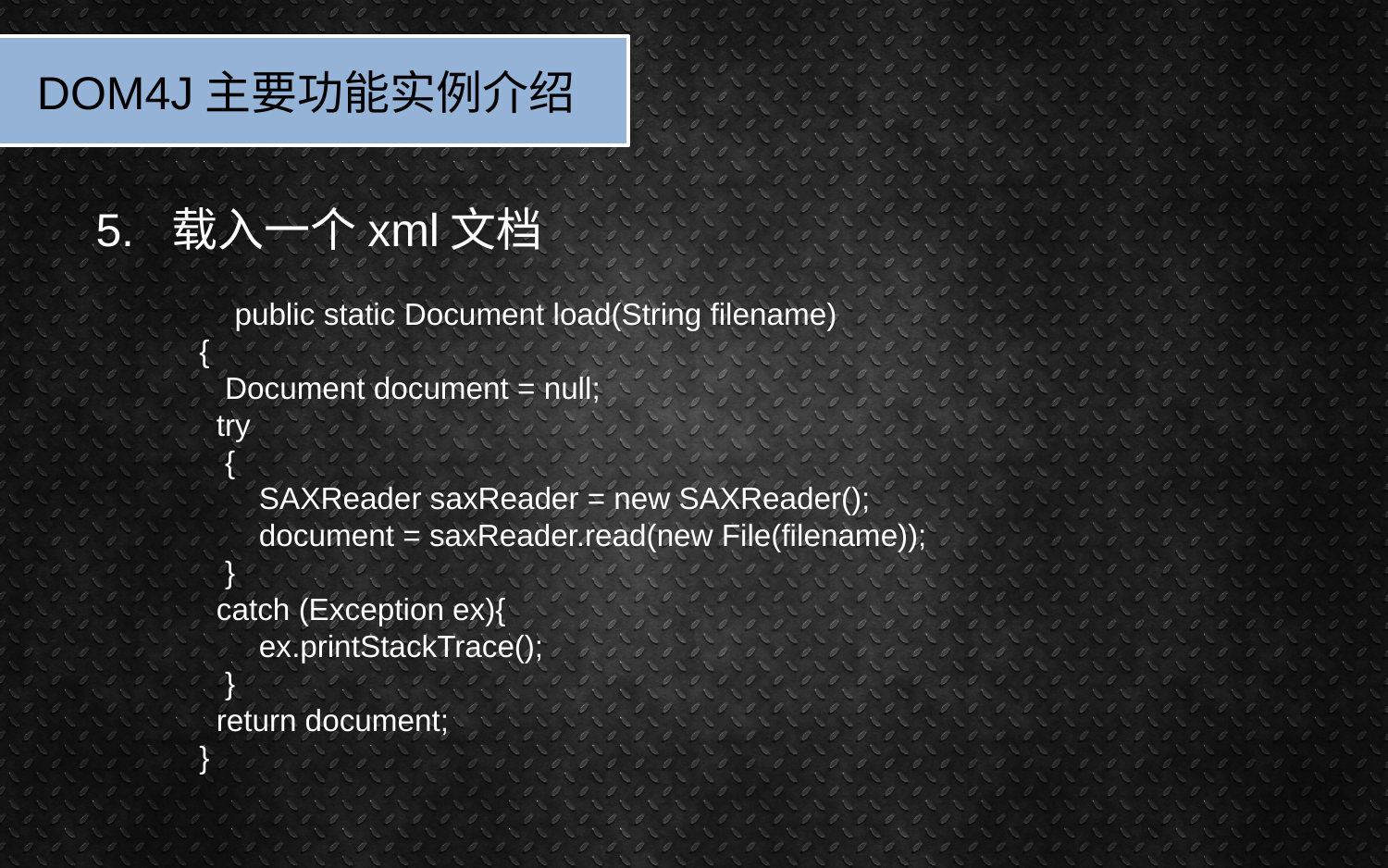

DOM4J主要功能实例介绍
5.  载入一个xml文档

public static Document load(String filename)
    {
       Document document = null;
      try
       {
           SAXReader saxReader = new SAXReader();
           document = saxReader.read(new File(filename));
       }
      catch (Exception ex){
           ex.printStackTrace();
       }  
      return document;
    }